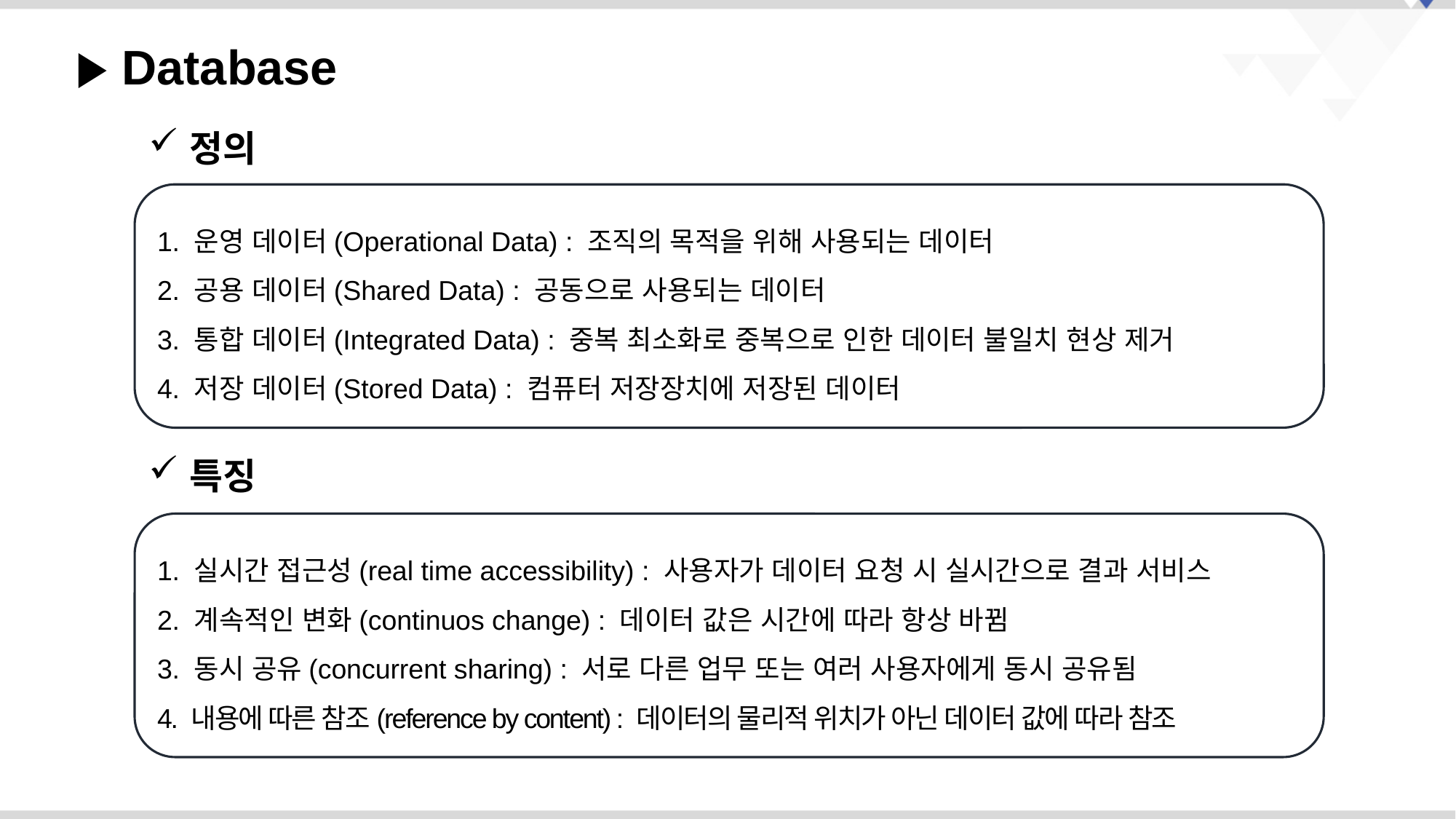

▶ Database
정의
1. 운영 데이터(Operational Data) : 조직의 목적을 위해 사용되는 데이터
2. 공용 데이터(Shared Data) : 공동으로 사용되는 데이터
3. 통합 데이터(Integrated Data) : 중복 최소화로 중복으로 인한 데이터 불일치 현상 제거
4. 저장 데이터(Stored Data) : 컴퓨터 저장장치에 저장된 데이터
특징
1. 실시간 접근성(real time accessibility) : 사용자가 데이터 요청 시 실시간으로 결과 서비스
2. 계속적인 변화(continuos change) : 데이터 값은 시간에 따라 항상 바뀜
3. 동시 공유(concurrent sharing) : 서로 다른 업무 또는 여러 사용자에게 동시 공유됨
4. 내용에 따른 참조(reference by content) : 데이터의 물리적 위치가 아닌 데이터 값에 따라 참조